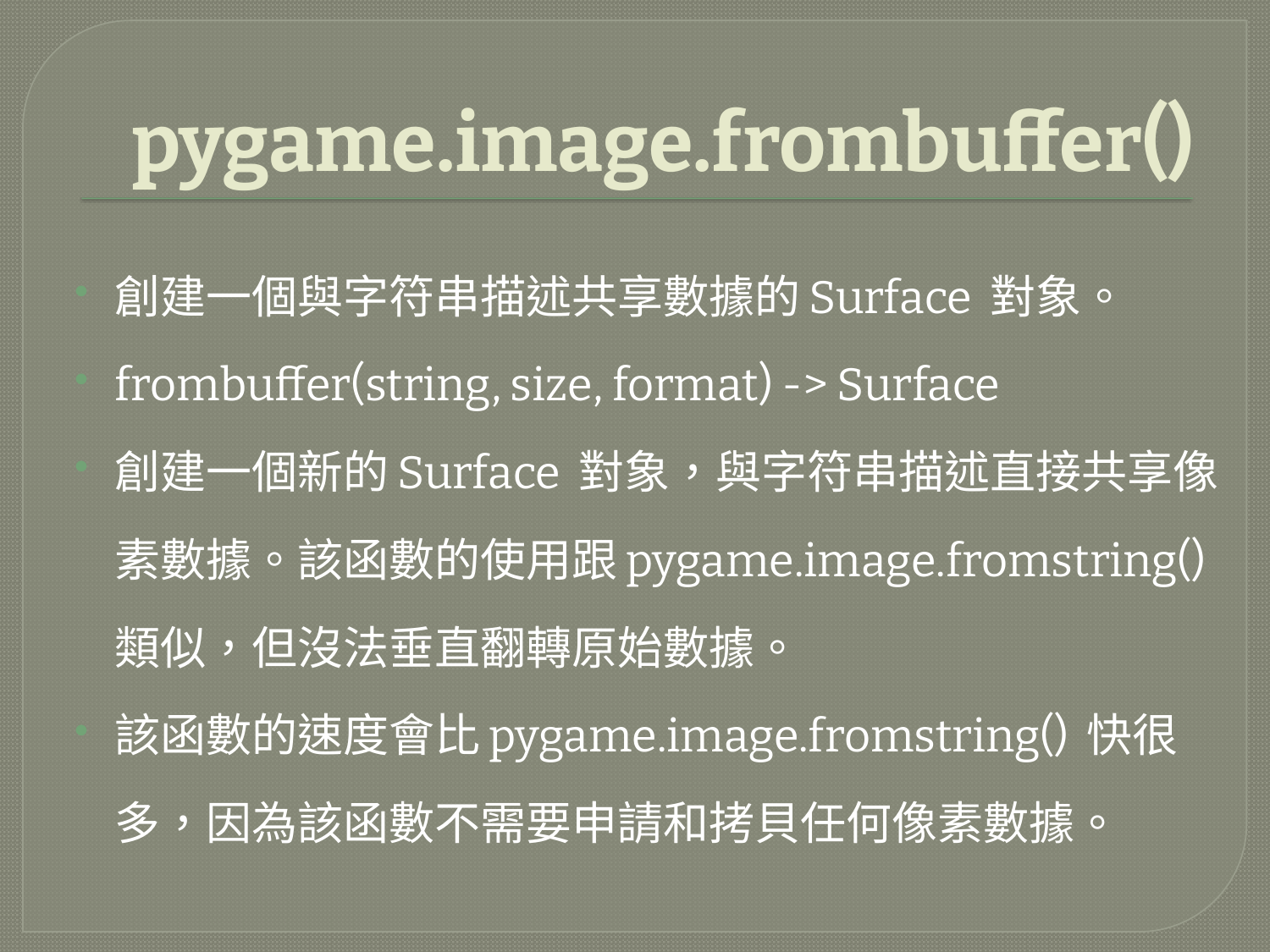

# pygame.image.frombuffer()
創建一個與字符串描述共享數據的Surface 對象。
frombuffer(string, size, format) -> Surface
創建一個新的Surface 對象，與字符串描述直接共享像素數據。該函數的使用跟pygame.image.fromstring() 類似，但沒法垂直翻轉原始數據。
該函數的速度會比pygame.image.fromstring() 快很多，因為該函數不需要申請和拷貝任何像素數據。